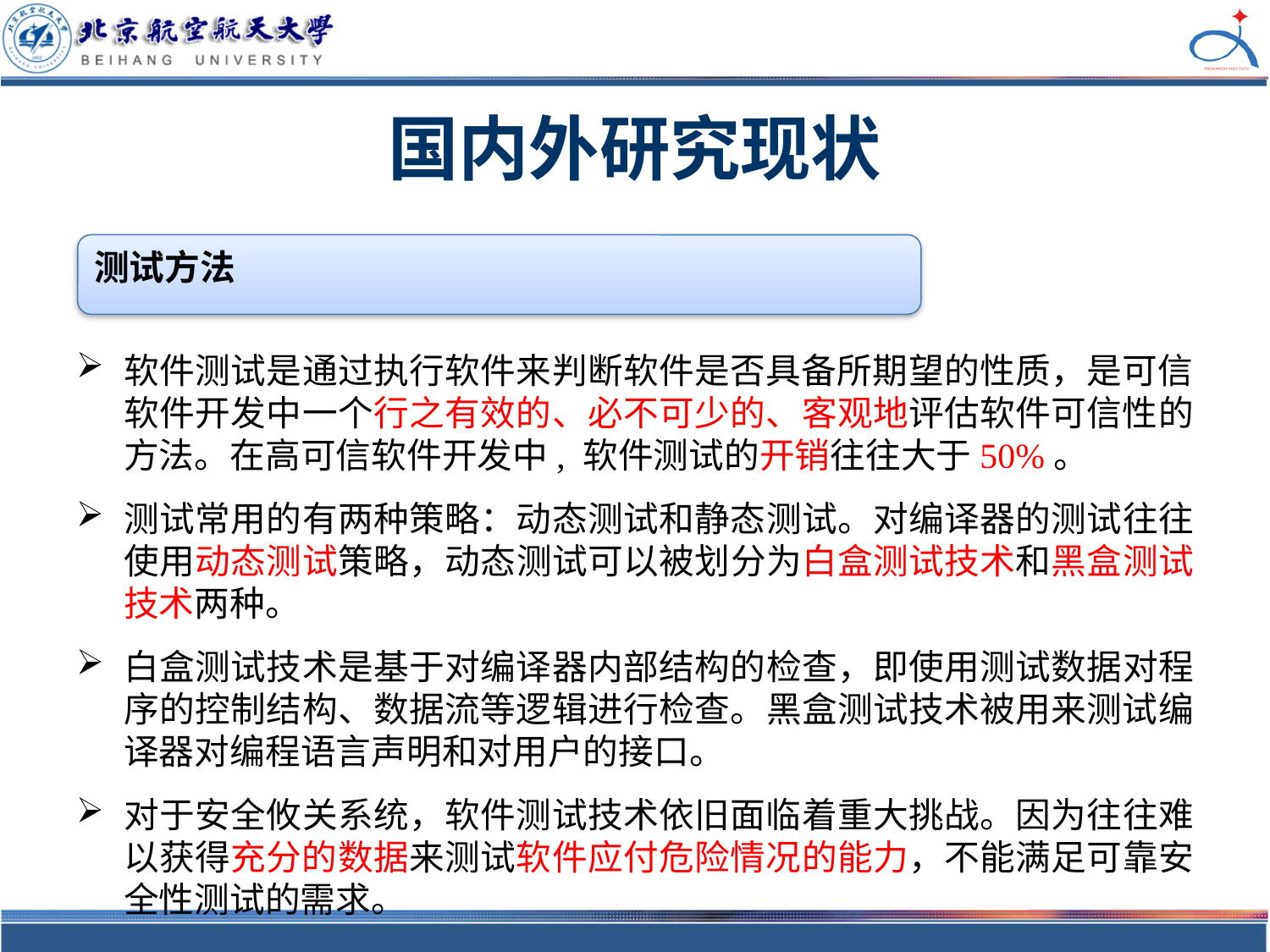

# 国内外研究现状

软件测试是通过执行软件来判断软件是否具备所期望的性质，是可信软件开发中一个行之有效的、必不可少的、客观地评估软件可信性的方法。在高可信软件开发中, 软件测试的开销往往大于50%。
测试常用的有两种策略：动态测试和静态测试。对编译器的测试往往使用动态测试策略，动态测试可以被划分为白盒测试技术和黑盒测试技术两种。
白盒测试技术是基于对编译器内部结构的检查，即使用测试数据对程序的控制结构、数据流等逻辑进行检查。黑盒测试技术被用来测试编译器对编程语言声明和对用户的接口。
对于安全攸关系统，软件测试技术依旧面临着重大挑战。因为往往难以获得充分的数据来测试软件应付危险情况的能力，不能满足可靠安全性测试的需求。

测试方法